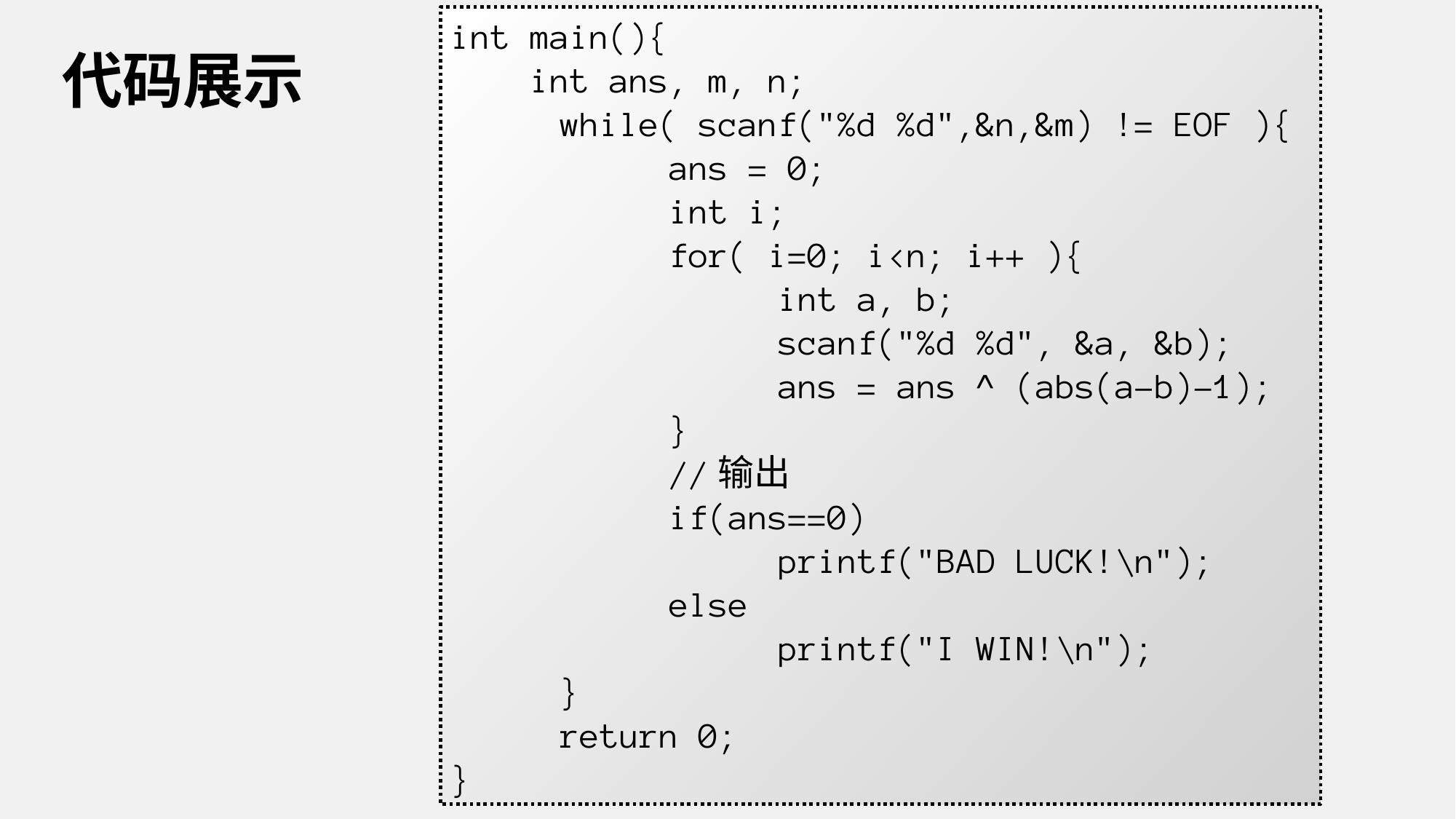

int main(){
    int ans, m, n;
	while( scanf("%d %d",&n,&m) != EOF ){
		ans = 0;
		int i;
		for( i=0; i<n; i++ ){
			int a, b;
			scanf("%d %d", &a, &b);
			ans = ans ^ (abs(a-b)-1);
		}
		//输出
		if(ans==0)
			printf("BAD LUCK!\n");
		else
			printf("I WIN!\n");
	}
	return 0;
}
代码展示